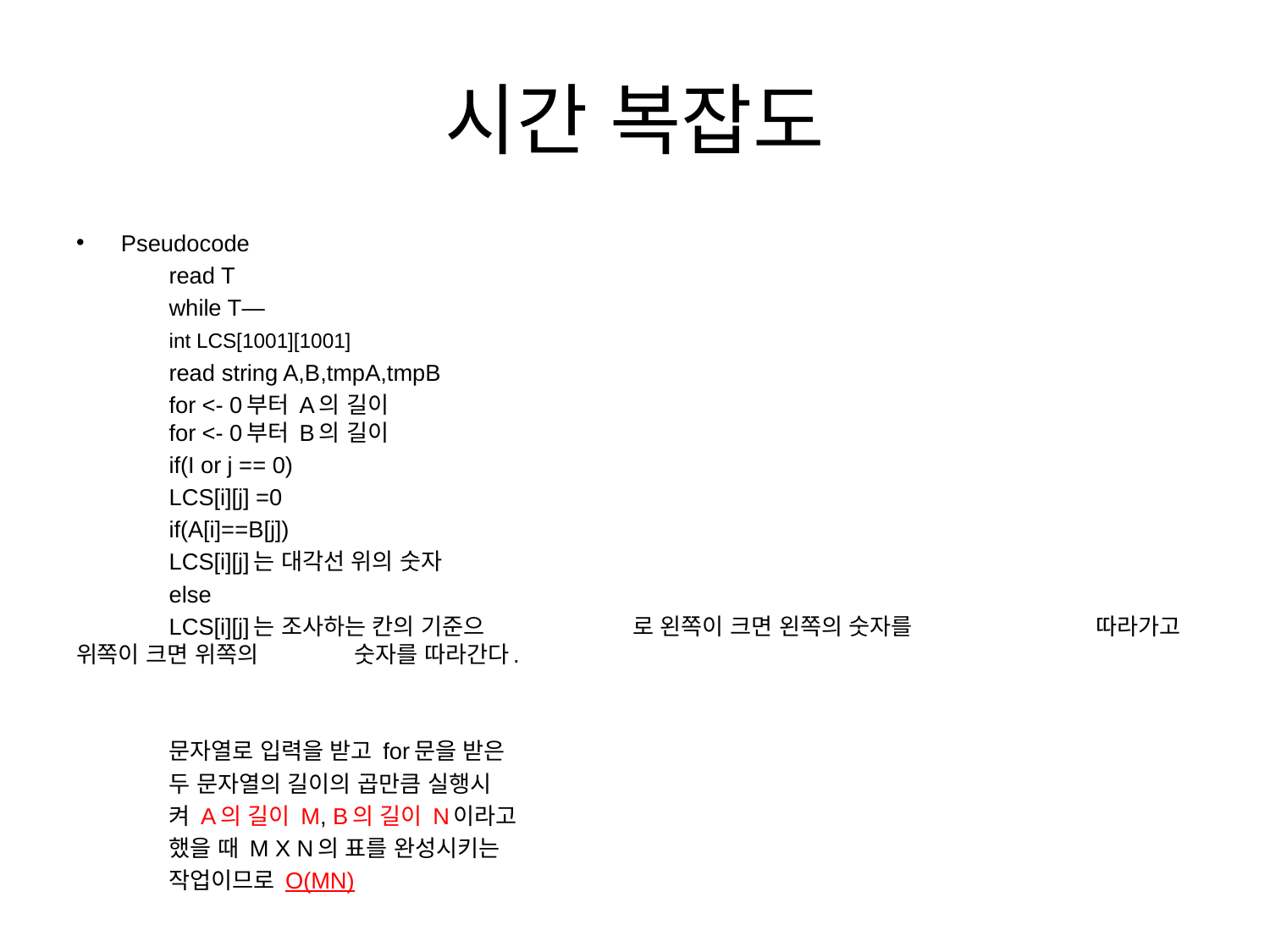

# 시간 복잡도
Pseudocode
	read T
	while T—
		int LCS[1001][1001]
		read string A,B,tmpA,tmpB
		for <- 0부터 A의 길이
			for <- 0부터 B의 길이
				if(I or j == 0)
					LCS[i][j] =0
				if(A[i]==B[j])
					LCS[i][j]는 대각선 위의 숫자
				else
					LCS[i][j]는 조사하는 칸의 기준으						로 왼쪽이 크면 왼쪽의 숫자를     						따라가고 위쪽이 크면 위쪽의 						숫자를 따라간다.

					문자열로 입력을 받고 for문을 받은
					두 문자열의 길이의 곱만큼 실행시
					켜 A의 길이 M, B의 길이 N이라고
					했을 때 M X N의 표를 완성시키는
					작업이므로 O(MN)